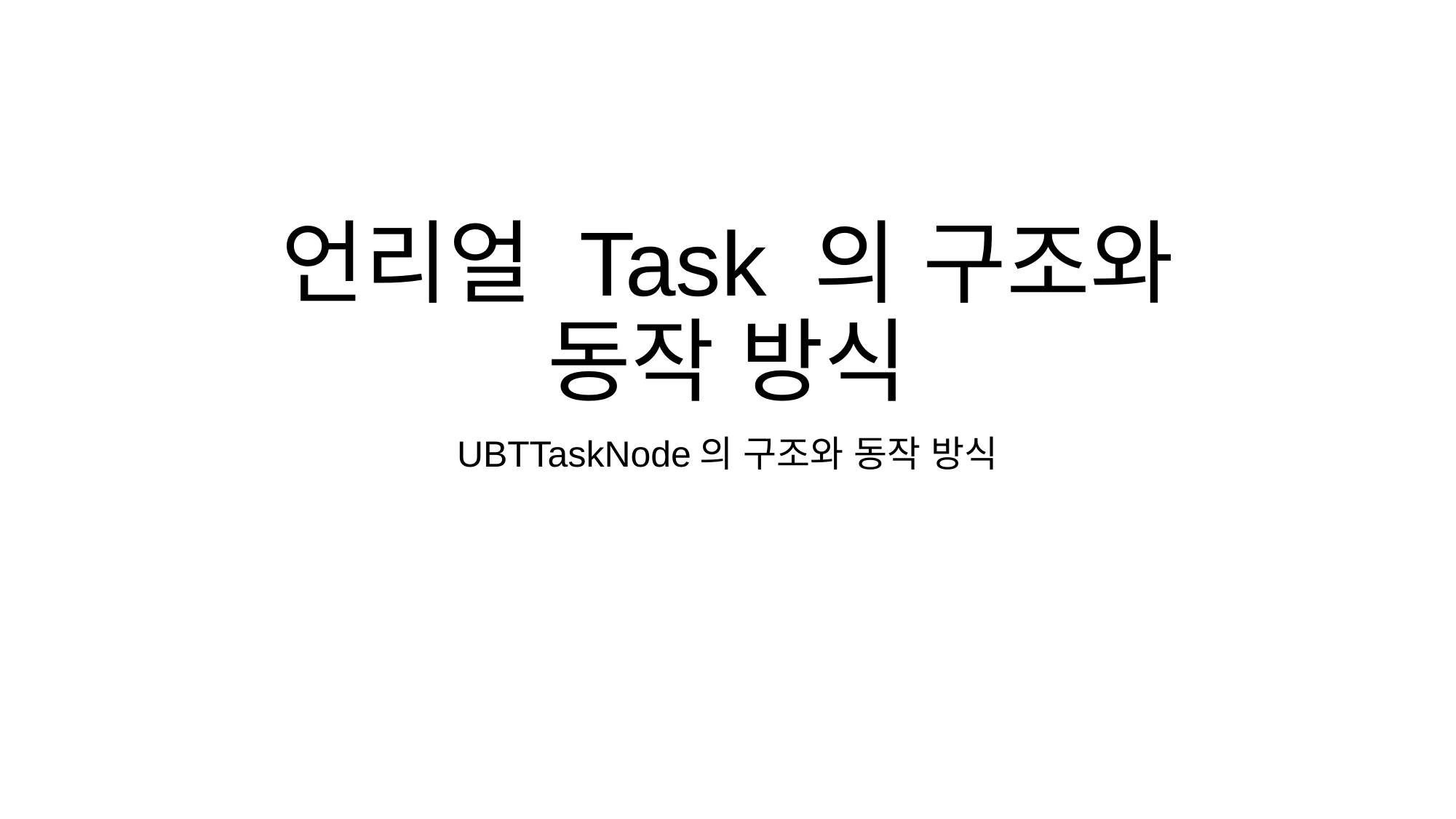

# 언리얼 Task 의 구조와 동작 방식
UBTTaskNode의 구조와 동작 방식